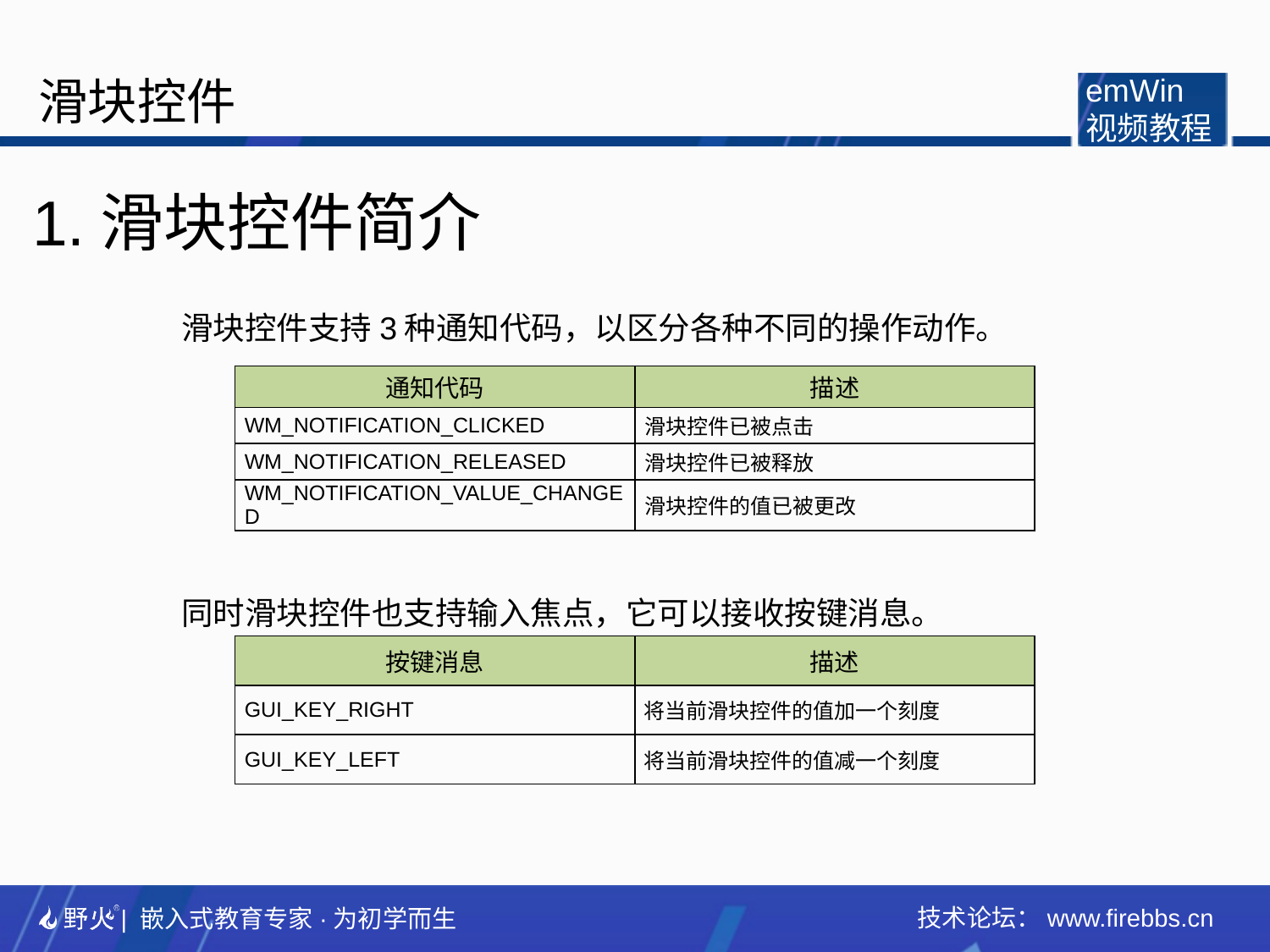

滑块控件
emWin
视频教程
1.滑块控件简介
滑块控件支持3种通知代码，以区分各种不同的操作动作。

同时滑块控件也支持输入焦点，它可以接收按键消息。
| 通知代码 | 描述 |
| --- | --- |
| WM\_NOTIFICATION\_CLICKED | 滑块控件已被点击 |
| WM\_NOTIFICATION\_RELEASED | 滑块控件已被释放 |
| WM\_NOTIFICATION\_VALUE\_CHANGED | 滑块控件的值已被更改 |
| 按键消息 | 描述 |
| --- | --- |
| GUI\_KEY\_RIGHT | 将当前滑块控件的值加一个刻度 |
| GUI\_KEY\_LEFT | 将当前滑块控件的值减一个刻度 |